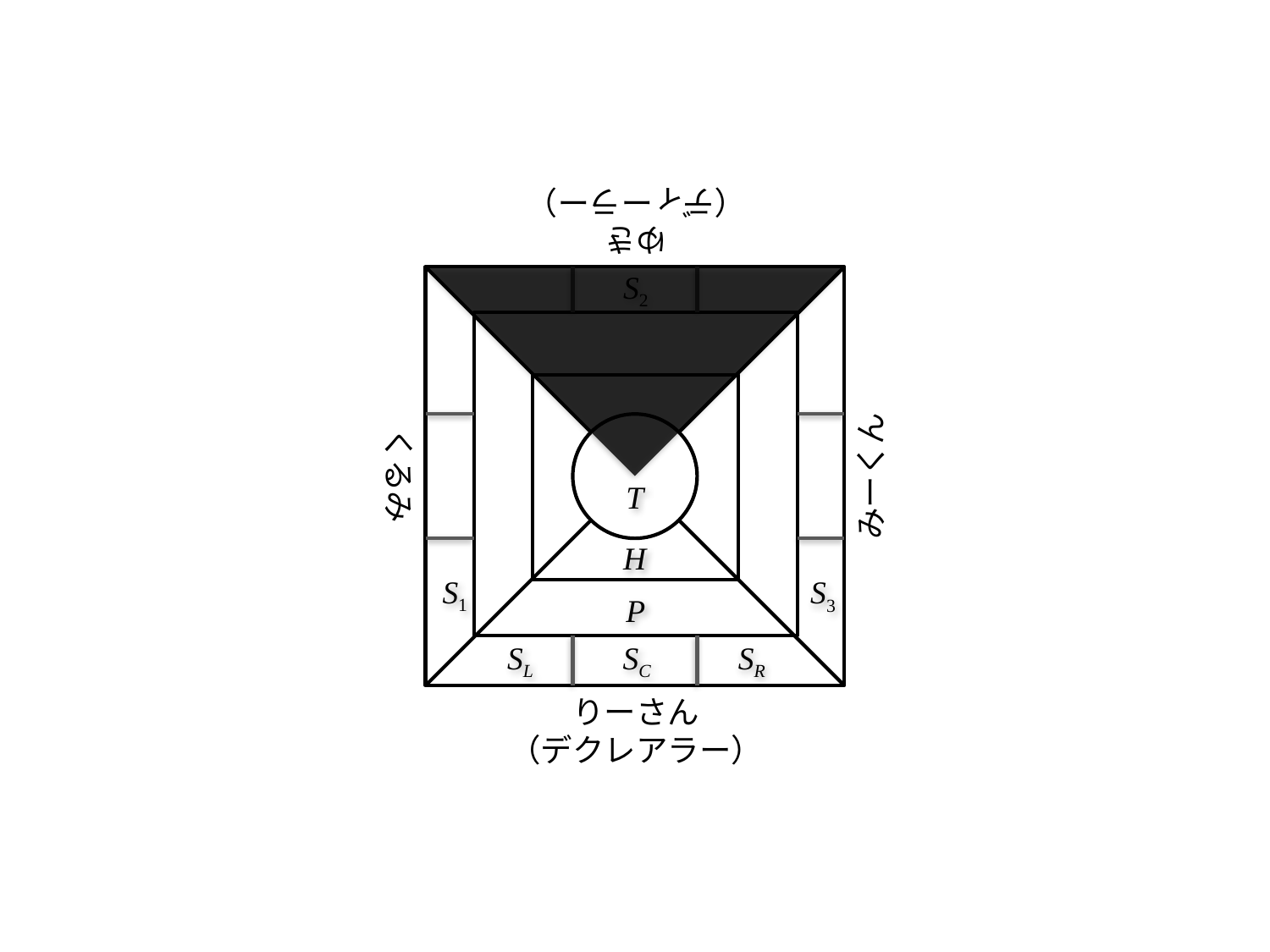

ゆき
（ディーラー）

くるみ
みーくん
りーさん
（デクレアラー）
S2
T
H
S1
S3
P
SL
SC
SR